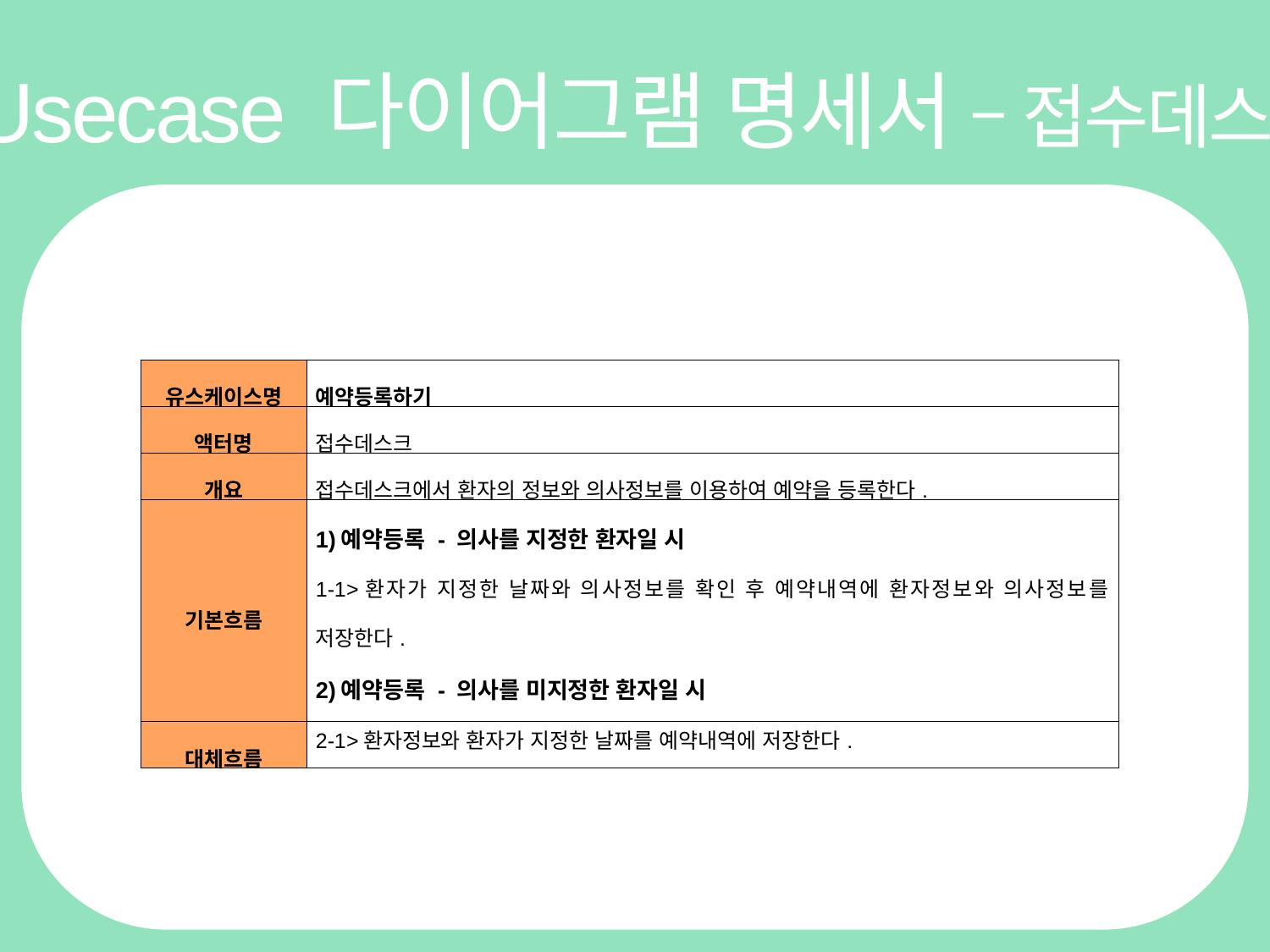

Usecase 다이어그램 명세서 – 접수데스크
| 유스케이스명 | 예약등록하기 |
| --- | --- |
| 액터명 | 접수데스크 |
| 개요 | 접수데스크에서 환자의 정보와 의사정보를 이용하여 예약을 등록한다. |
| 기본흐름 | 1)예약등록 - 의사를 지정한 환자일 시 1-1>환자가 지정한 날짜와 의사정보를 확인 후 예약내역에 환자정보와 의사정보를 저장한다. 2)예약등록 - 의사를 미지정한 환자일 시 2-1>환자정보와 환자가 지정한 날짜를 예약내역에 저장한다. |
| 대체흐름 |  |